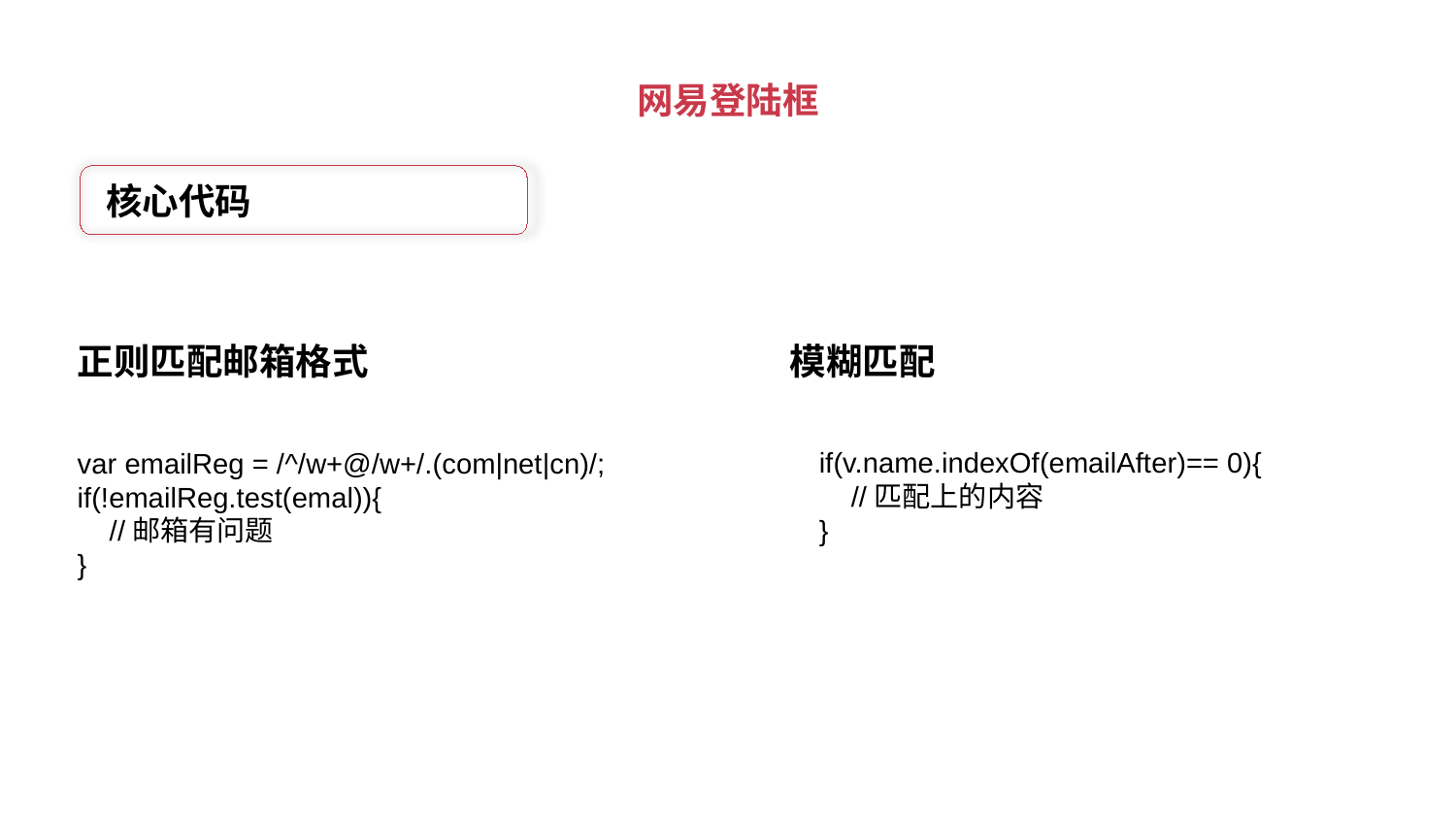

网易登陆框

核心代码
正则匹配邮箱格式
模糊匹配
var emailReg = /^/w+@/w+/.(com|net|cn)/;
if(!emailReg.test(emal)){
    //邮箱有问题
}
if(v.name.indexOf(emailAfter)== 0){
    //匹配上的内容
}